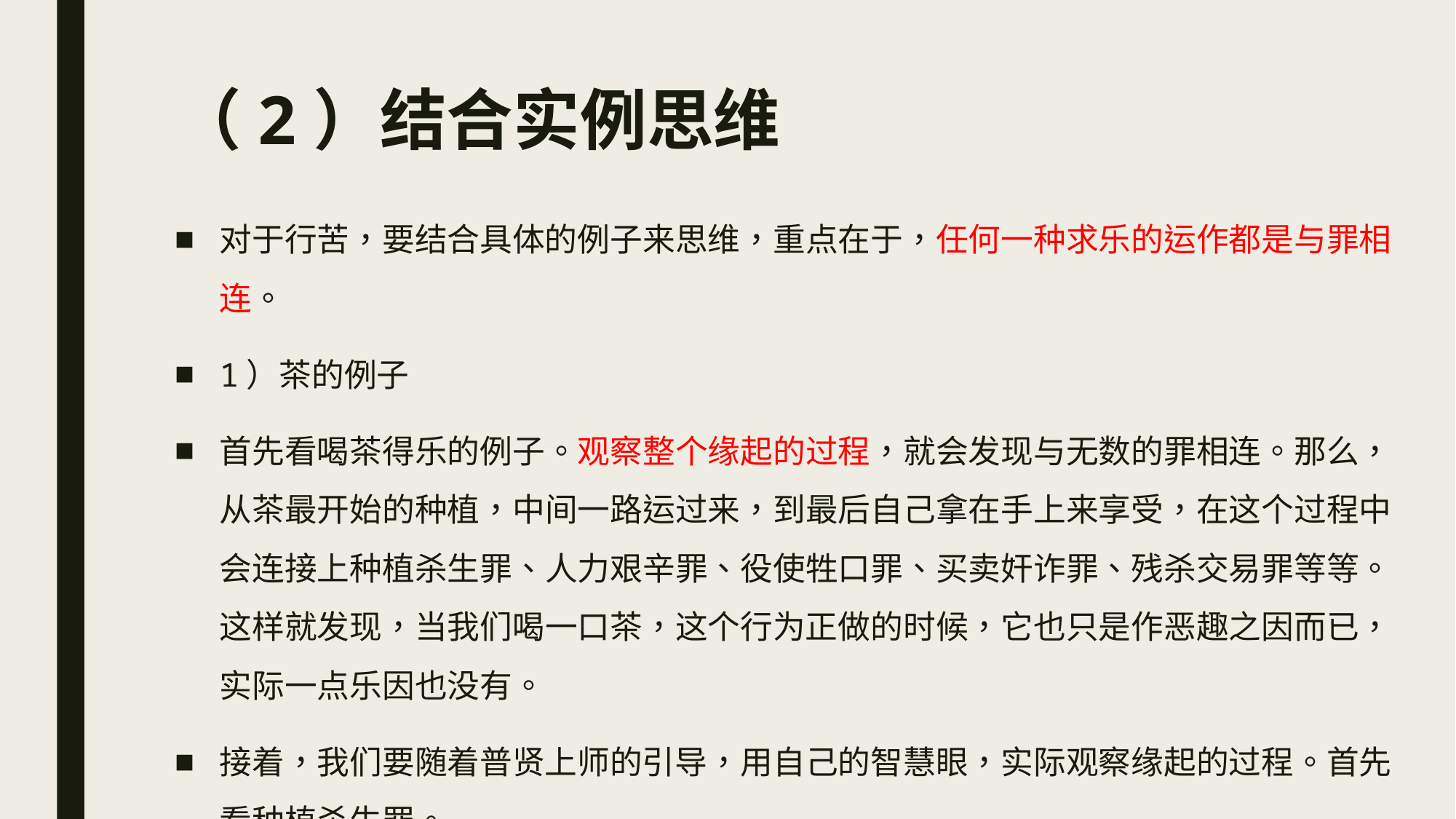

# （2）结合实例思维
对于行苦，要结合具体的例子来思维，重点在于，任何一种求乐的运作都是与罪相连。
1）茶的例子
首先看喝茶得乐的例子。观察整个缘起的过程，就会发现与无数的罪相连。那么，从茶最开始的种植，中间一路运过来，到最后自己拿在手上来享受，在这个过程中会连接上种植杀生罪、人力艰辛罪、役使牲口罪、买卖奸诈罪、残杀交易罪等等。这样就发现，当我们喝一口茶，这个行为正做的时候，它也只是作恶趣之因而已，实际一点乐因也没有。
接着，我们要随着普贤上师的引导，用自己的智慧眼，实际观察缘起的过程。首先看种植杀生罪。